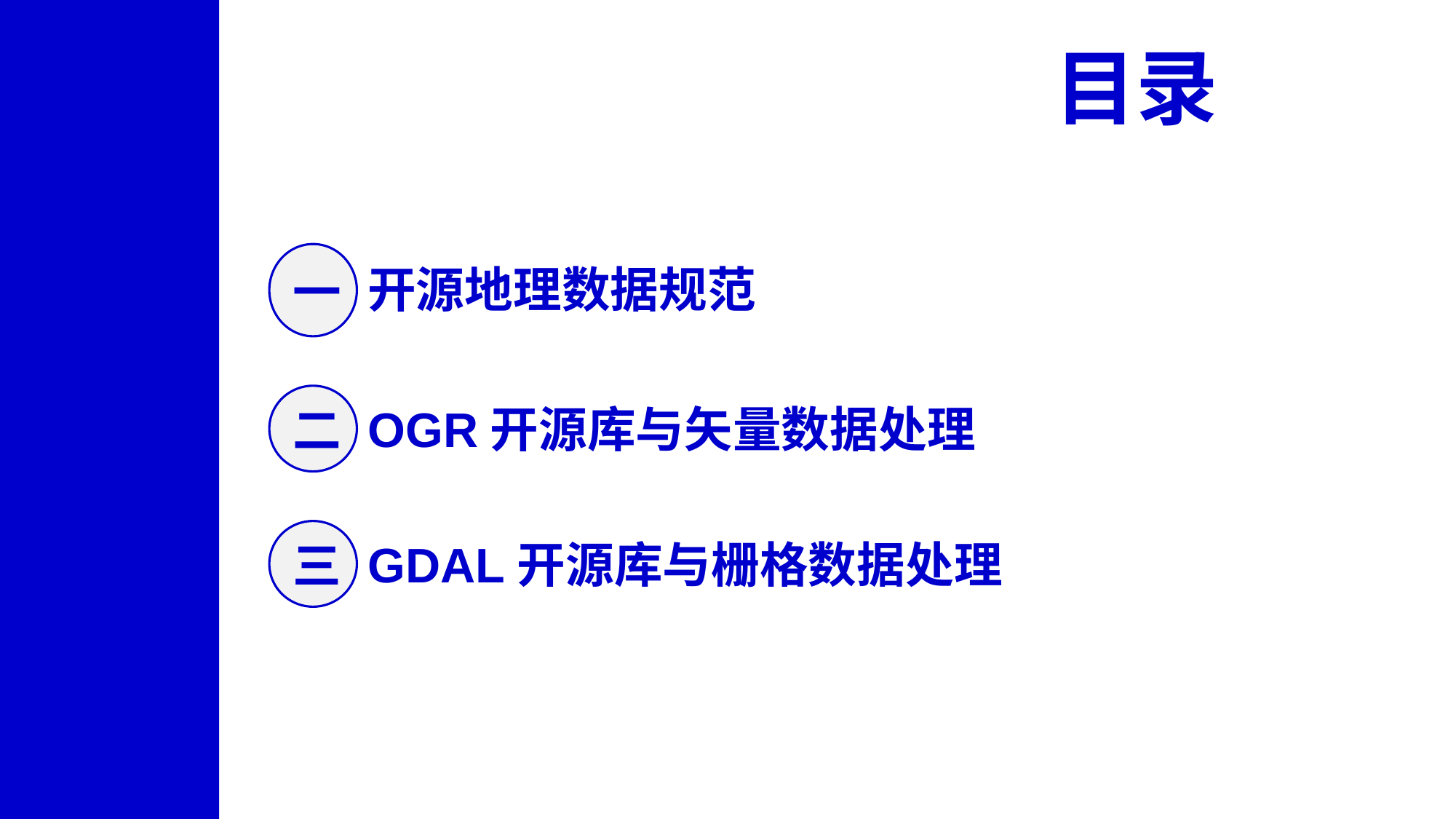

目录
一
开源地理数据规范
二
OGR开源库与矢量数据处理
三
GDAL开源库与栅格数据处理